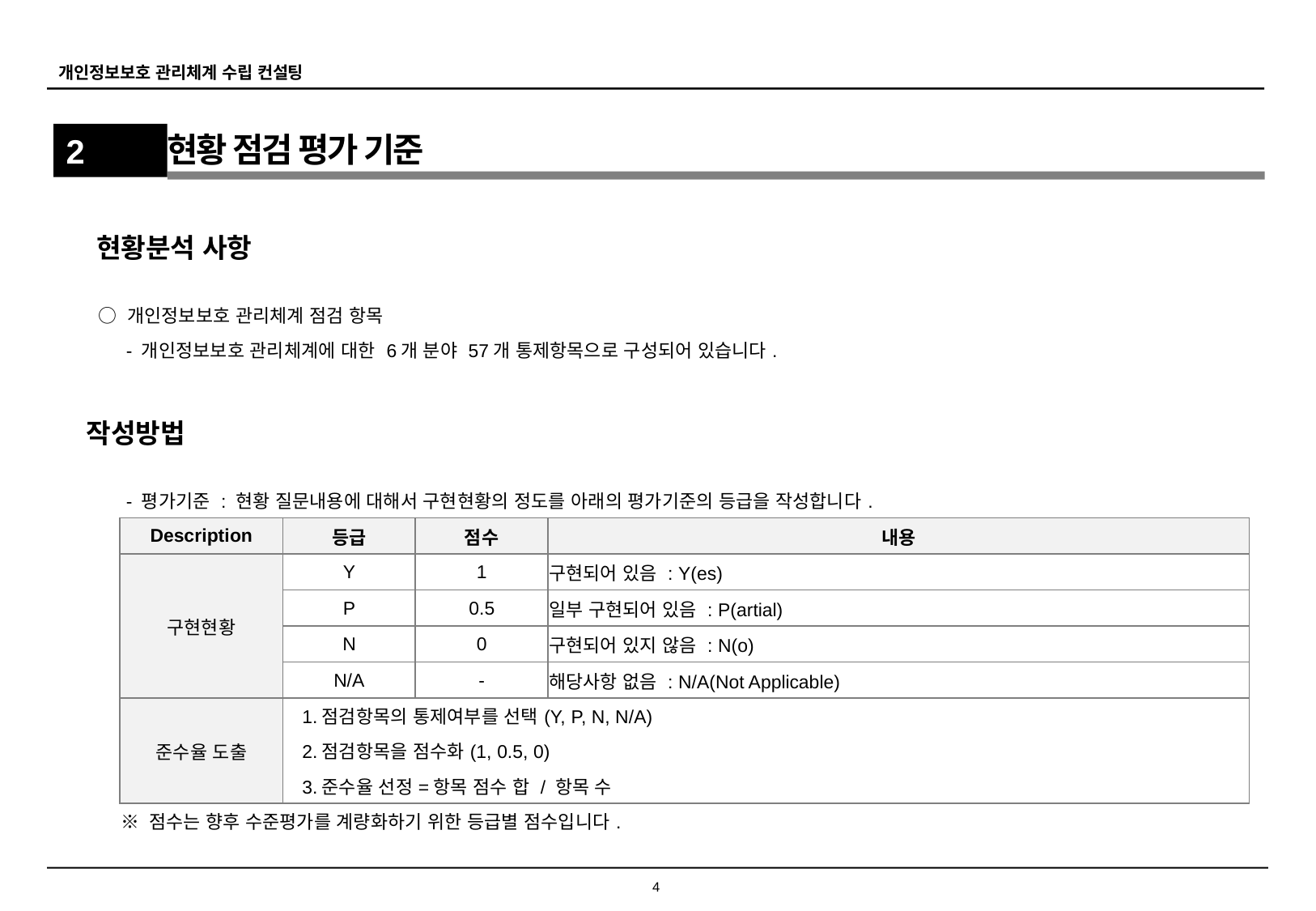

2
현황 점검 평가 기준

| 현황분석 사항 |  |  |  |  |
| --- | --- | --- | --- | --- |
|  |  |  |  |  |
| ○ 개인정보보호 관리체계 점검 항목 |  |  |  |  |
|  | - 개인정보보호 관리체계에 대한 6개 분야 57개 통제항목으로 구성되어 있습니다. |  |  |  |
|  |  |  |  |  |
| 작성방법 |  |  |  |  |
|  |  |  |  |  |
|  | - 평가기준 : 현황 질문내용에 대해서 구현현황의 정도를 아래의 평가기준의 등급을 작성합니다. |  |  |  |
|  | Description | 등급 | 점수 | 내용 |
|  | 구현현황 | Y | 1 | 구현되어 있음 : Y(es) |
|  |  | P | 0.5 | 일부 구현되어 있음 : P(artial) |
|  |  | N | 0 | 구현되어 있지 않음 : N(o) |
|  |  | N/A | - | 해당사항 없음 : N/A(Not Applicable) |
|  | 준수율 도출 | 1.점검항목의 통제여부를 선택(Y, P, N, N/A) |  |  |
|  |  | 2.점검항목을 점수화(1, 0.5, 0) |  |  |
|  |  | 3.준수율 선정=항목 점수 합 / 항목 수 |  |  |
|  | ※ 점수는 향후 수준평가를 계량화하기 위한 등급별 점수입니다. |  |  |  |